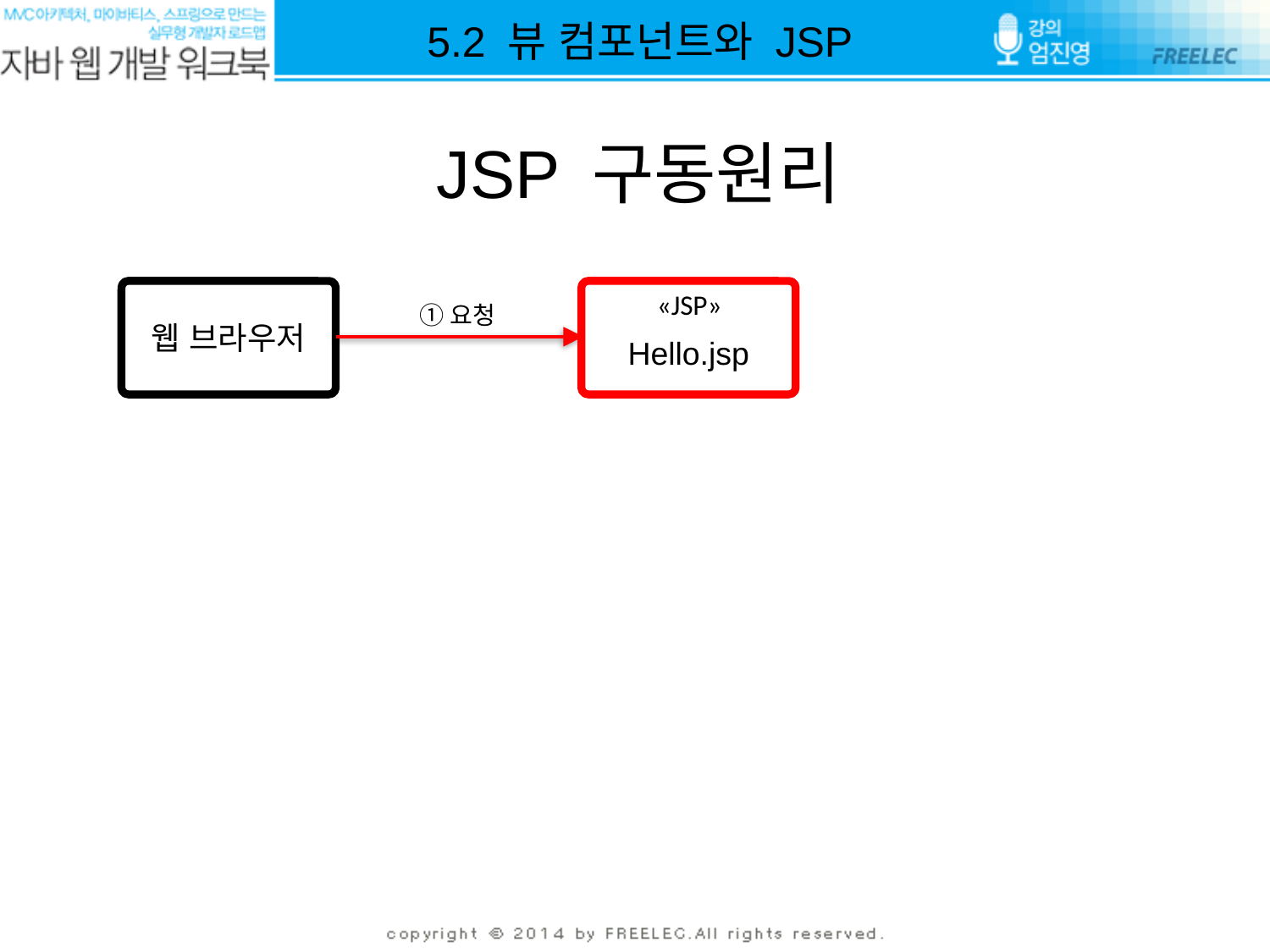

5.2 뷰 컴포넌트와 JSP
# JSP 구동원리
웹 브라우저

Hello.jsp
«JSP»
①요청